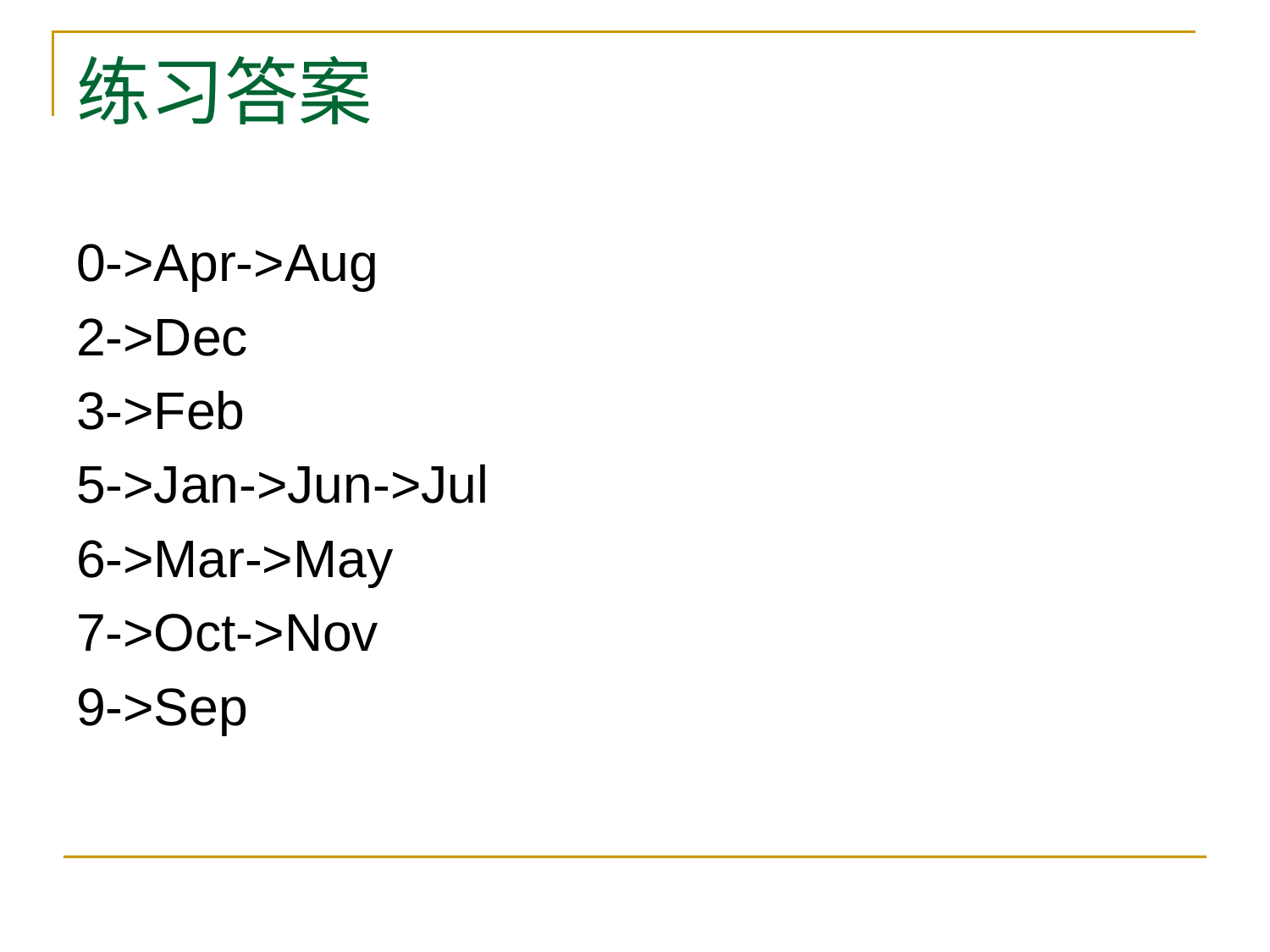

# 练习答案
0->Apr->Aug
2->Dec
3->Feb
5->Jan->Jun->Jul
6->Mar->May
7->Oct->Nov
9->Sep